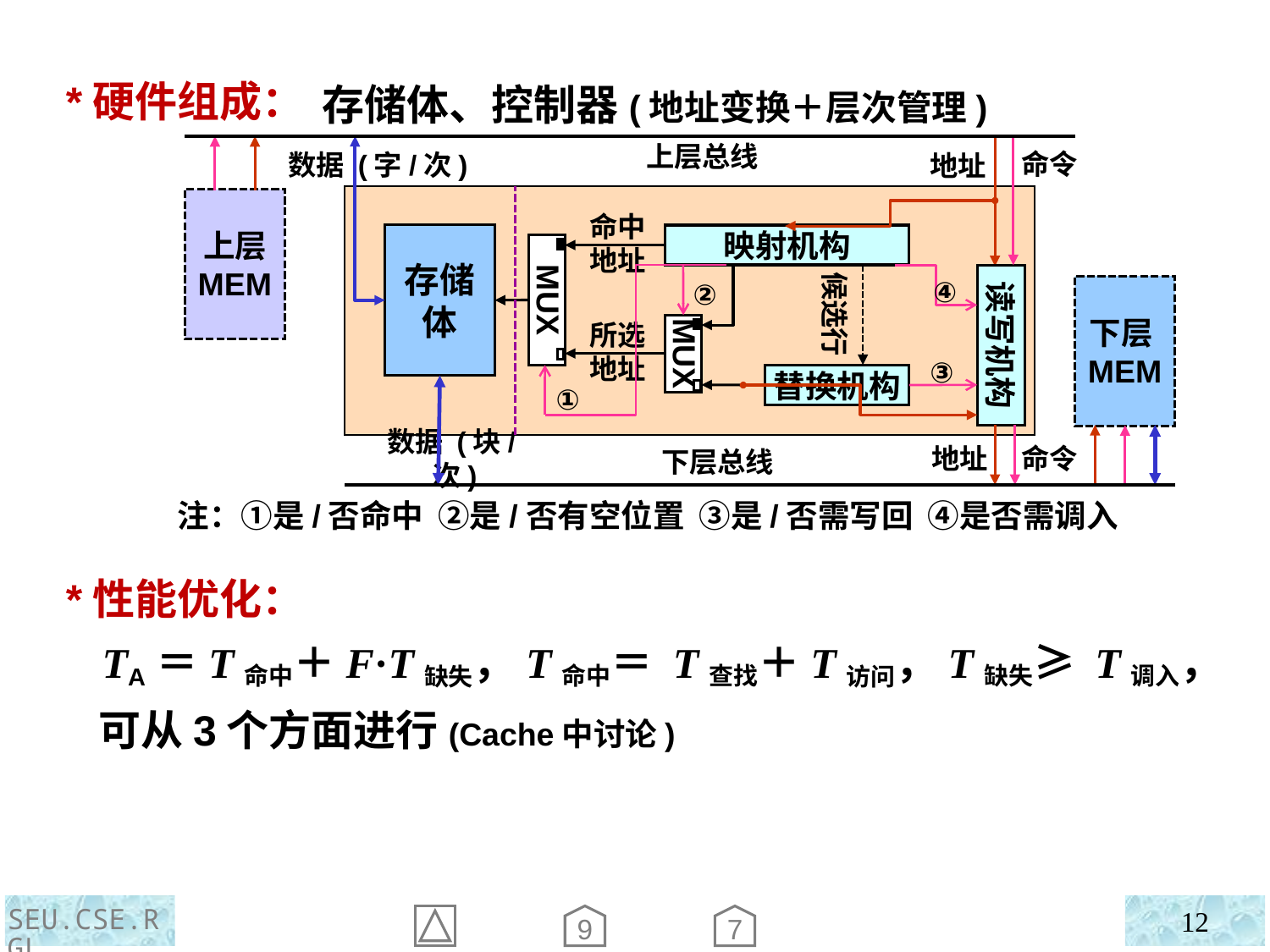

*硬件组成：

  *性能优化：
存储体、控制器(地址变换＋层次管理)
上层总线
地址
数据 (字/次)
命令

上层
MEM
命中
地址
存储
体
映射机构

候选行
读写机构
④
②
下层MEM
MUX
所选
地址

MUX

③
替换机构
①

命令
地址
下层总线
数据 (块/次)
注：①是/否命中  ②是/否有空位置  ③是/否需写回  ④是否需调入
      TA＝T命中＋F·T缺失，T命中＝ T查找＋T访问，T缺失≥ T调入，
      可从3个方面进行(Cache中讨论)
SEU.CSE.RGL
12
9
7